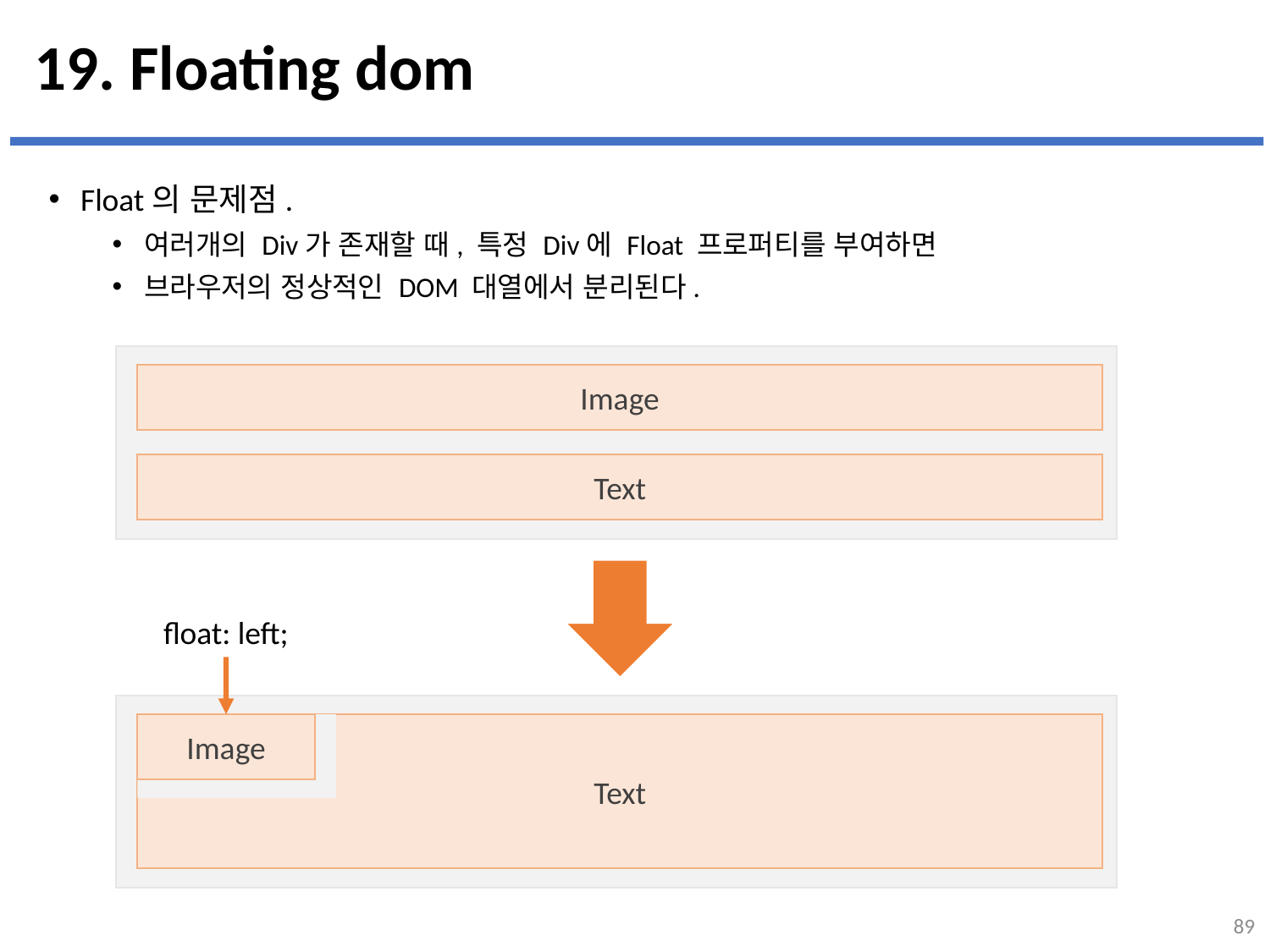

# 19. Floating dom
Float의 문제점.
여러개의 Div가 존재할 때, 특정 Div에 Float 프로퍼티를 부여하면
브라우저의 정상적인 DOM 대열에서 분리된다.

Image
Text

float: left;

Image
Text
Image
89